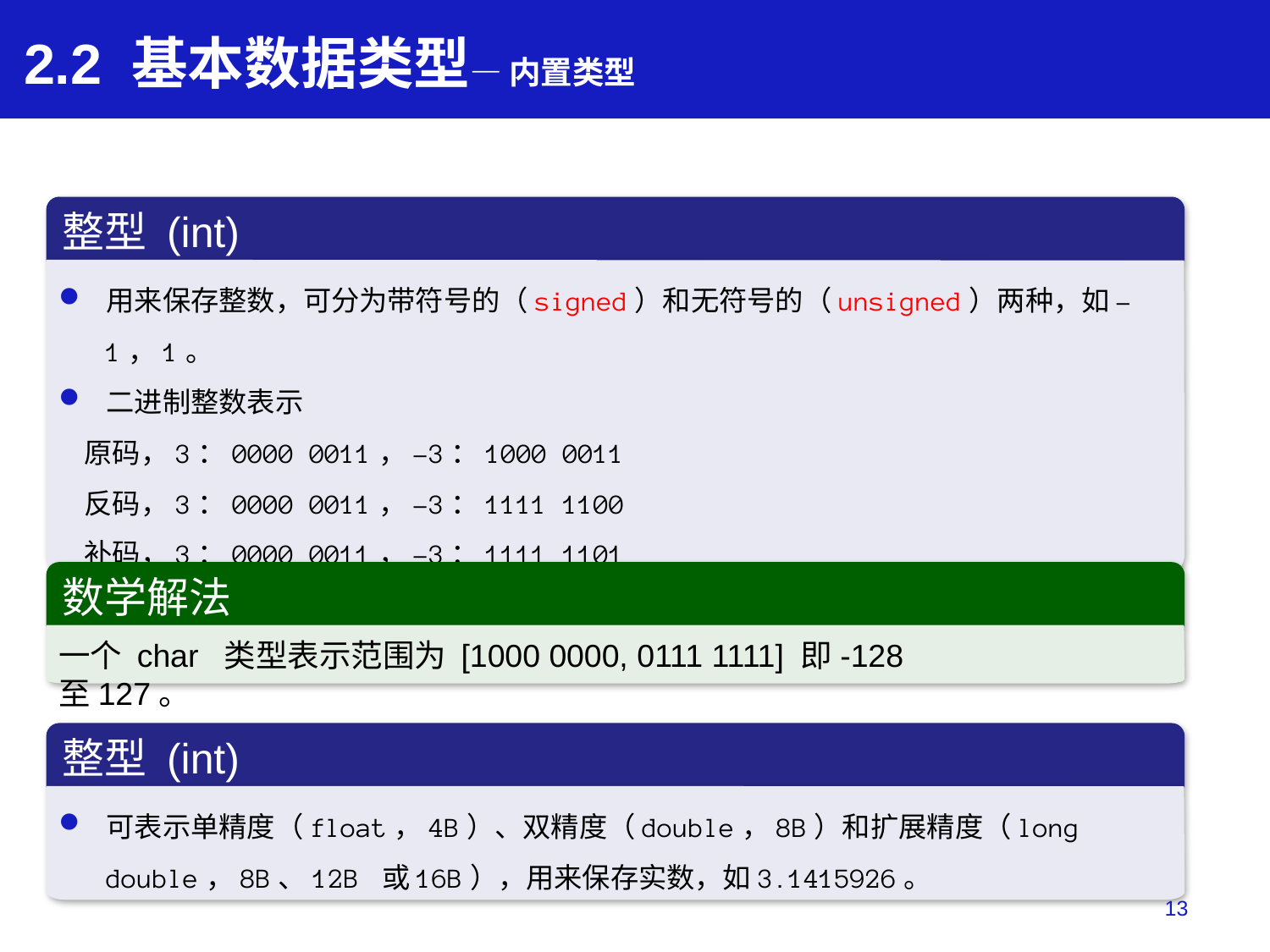

2.2 基本数据类型— 内置类型
整型 (int)
用来保存整数，可分为带符号的（signed）和无符号的（unsigned）两种，如-1，1。
二进制整数表示
   原码，3：0000 0011，-3：1000 0011
   反码，3：0000 0011，-3：1111 1100
   补码，3：0000 0011，-3：1111 1101
数学解法

一个 char  类型表示范围为 [1000 0000, 0111 1111] 即-128 至127。
整型 (int)
可表示单精度（float，4B）、双精度（double，8B）和扩展精度（long double，8B、12B 或16B），用来保存实数，如3.1415926。
13